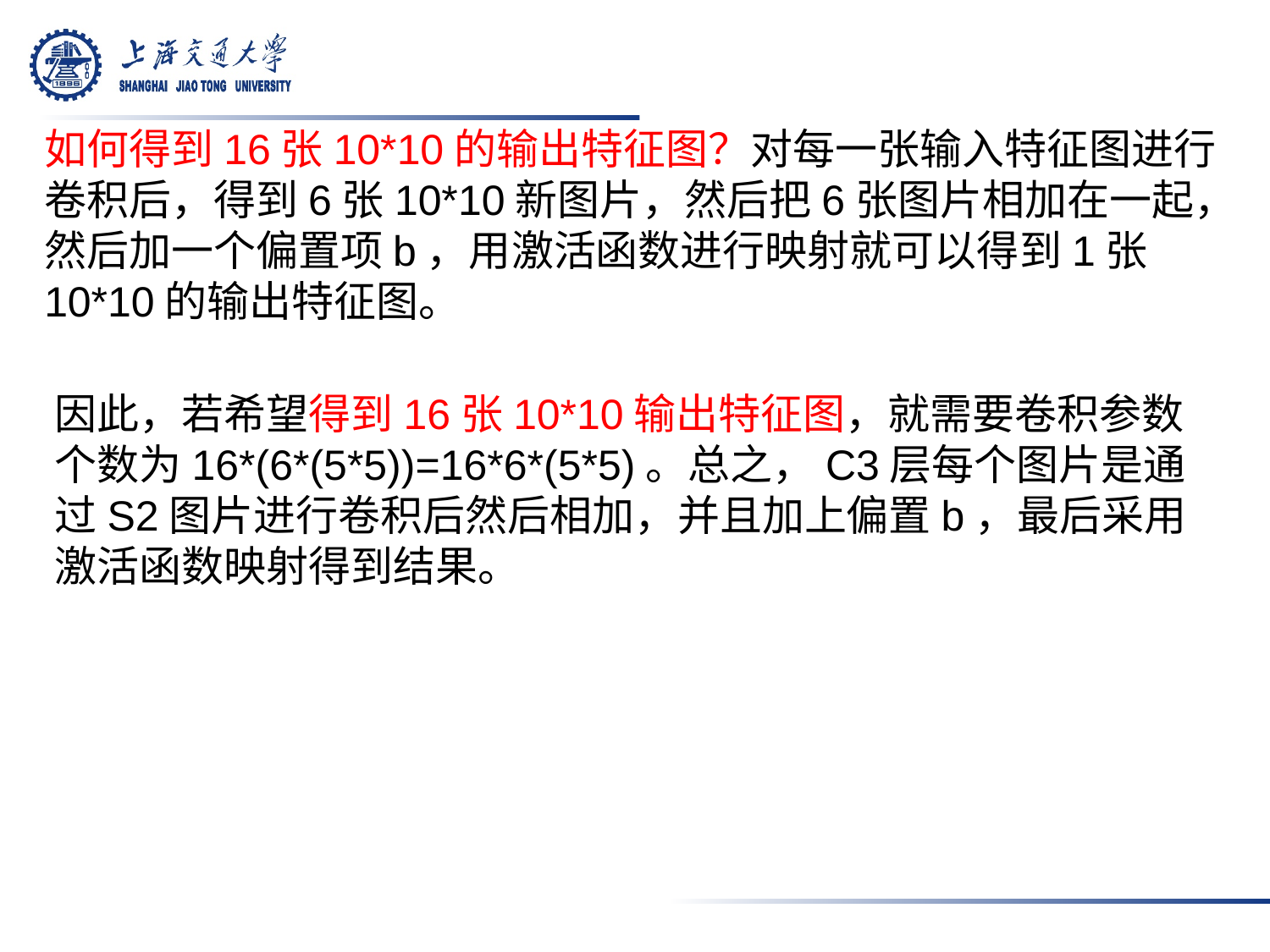

如何得到16张10*10的输出特征图？对每一张输入特征图进行卷积后，得到6张10*10新图片，然后把6张图片相加在一起，然后加一个偏置项b，用激活函数进行映射就可以得到1张10*10的输出特征图。

因此，若希望得到16张10*10输出特征图，就需要卷积参数个数为16*(6*(5*5))=16*6*(5*5)。总之，C3层每个图片是通过S2图片进行卷积后然后相加，并且加上偏置b，最后采用激活函数映射得到结果。